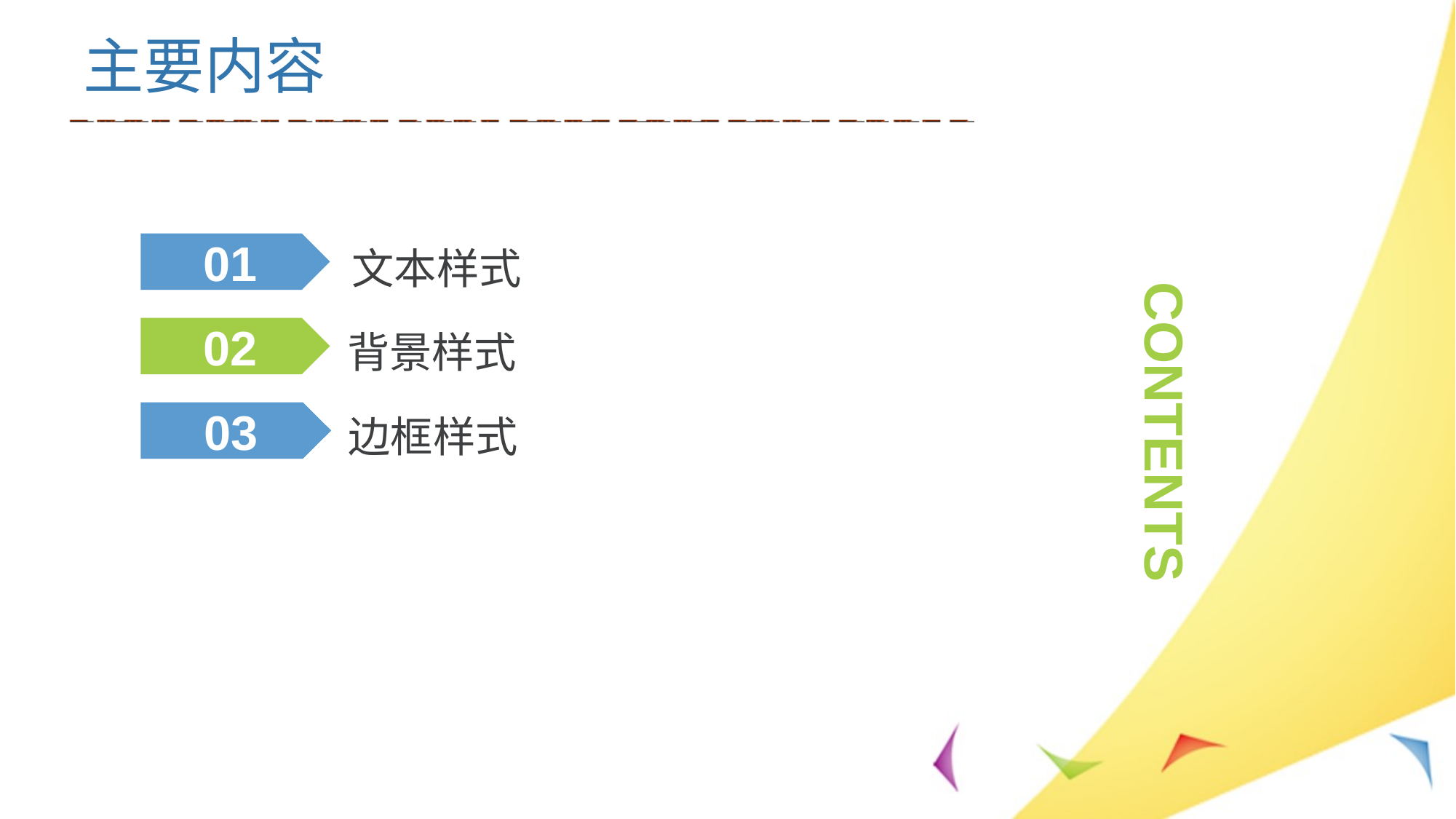

主要内容
01
文本样式
CONTENTS
背景样式
02
边框样式
03